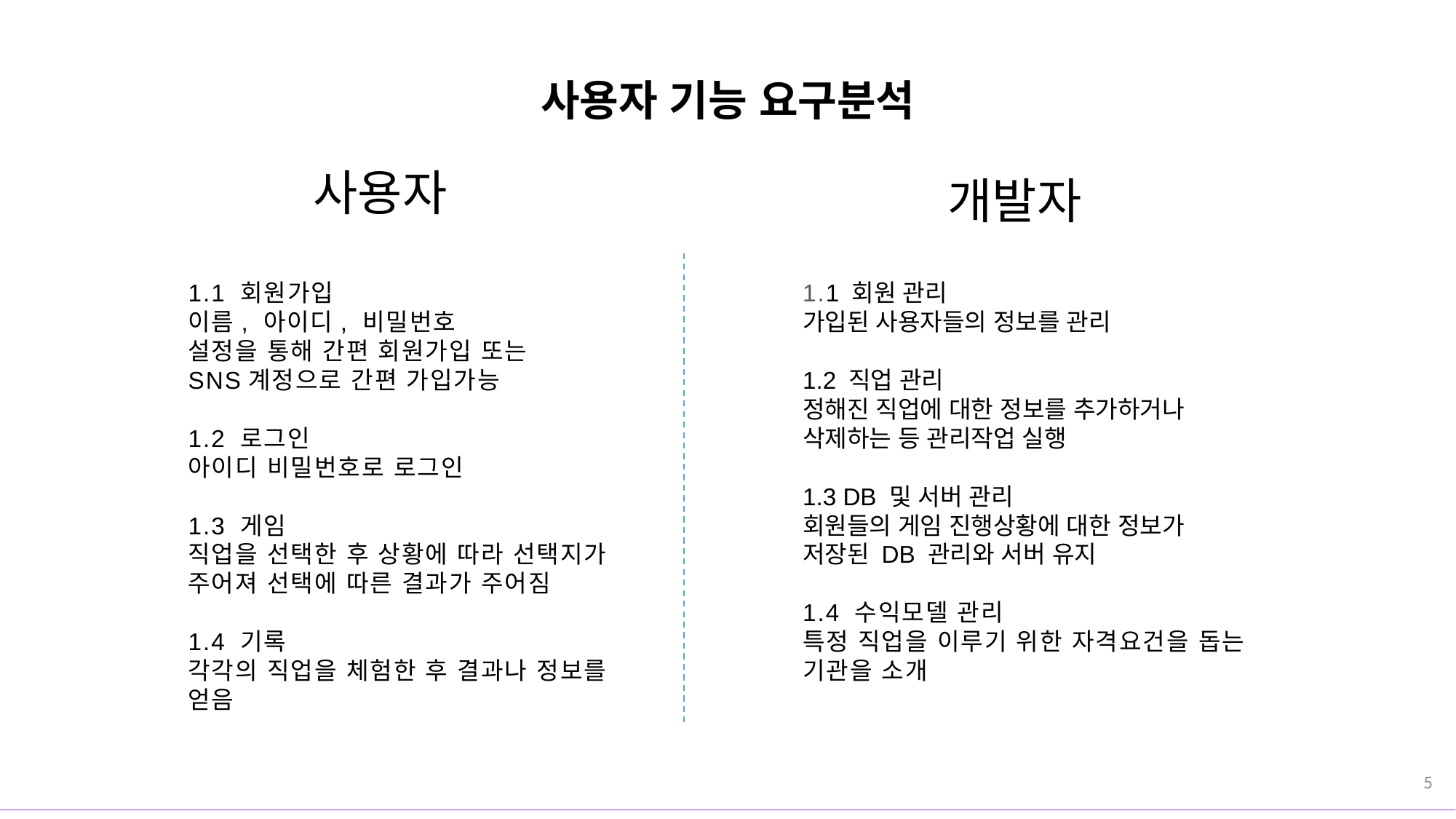

사용자 기능 요구분석
사용자
개발자
1.1 회원가입
이름, 아이디, 비밀번호
설정을 통해 간편 회원가입 또는
SNS계정으로 간편 가입가능

1.2 로그인
아이디 비밀번호로 로그인

1.3 게임
직업을 선택한 후 상황에 따라 선택지가 주어져 선택에 따른 결과가 주어짐

1.4 기록
각각의 직업을 체험한 후 결과나 정보를 얻음
1.1 회원 관리
가입된 사용자들의 정보를 관리

1.2 직업 관리
정해진 직업에 대한 정보를 추가하거나 삭제하는 등 관리작업 실행

1.3 DB 및 서버 관리
회원들의 게임 진행상황에 대한 정보가 저장된 DB 관리와 서버 유지

1.4 수익모델 관리
특정 직업을 이루기 위한 자격요건을 돕는 기관을 소개
5